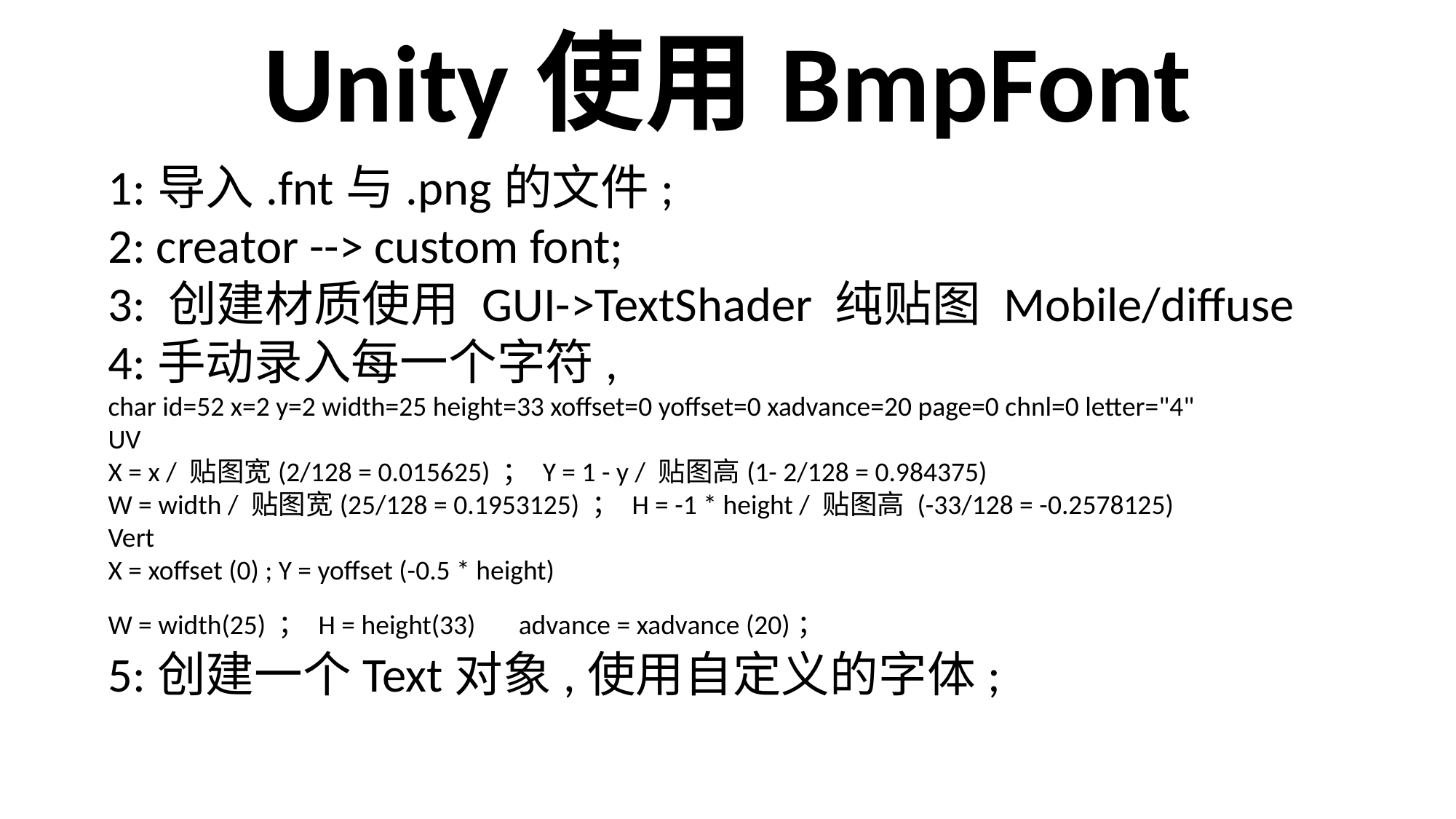

Unity使用BmpFont
1:导入.fnt与.png的文件;
2: creator --> custom font;
3: 创建材质使用 GUI->TextShader 纯贴图 Mobile/diffuse
4:手动录入每一个字符,
char id=52 x=2 y=2 width=25 height=33 xoffset=0 yoffset=0 xadvance=20 page=0 chnl=0 letter="4"
UV
X = x / 贴图宽(2/128 = 0.015625) ； Y = 1 - y / 贴图高(1- 2/128 = 0.984375)
W = width / 贴图宽(25/128 = 0.1953125) ； H = -1 * height / 贴图高 (-33/128 = -0.2578125)
Vert
X = xoffset (0) ; Y = yoffset (-0.5 * height)
W = width(25) ； H = height(33)       advance = xadvance (20)；
5:创建一个Text对象,使用自定义的字体;
2